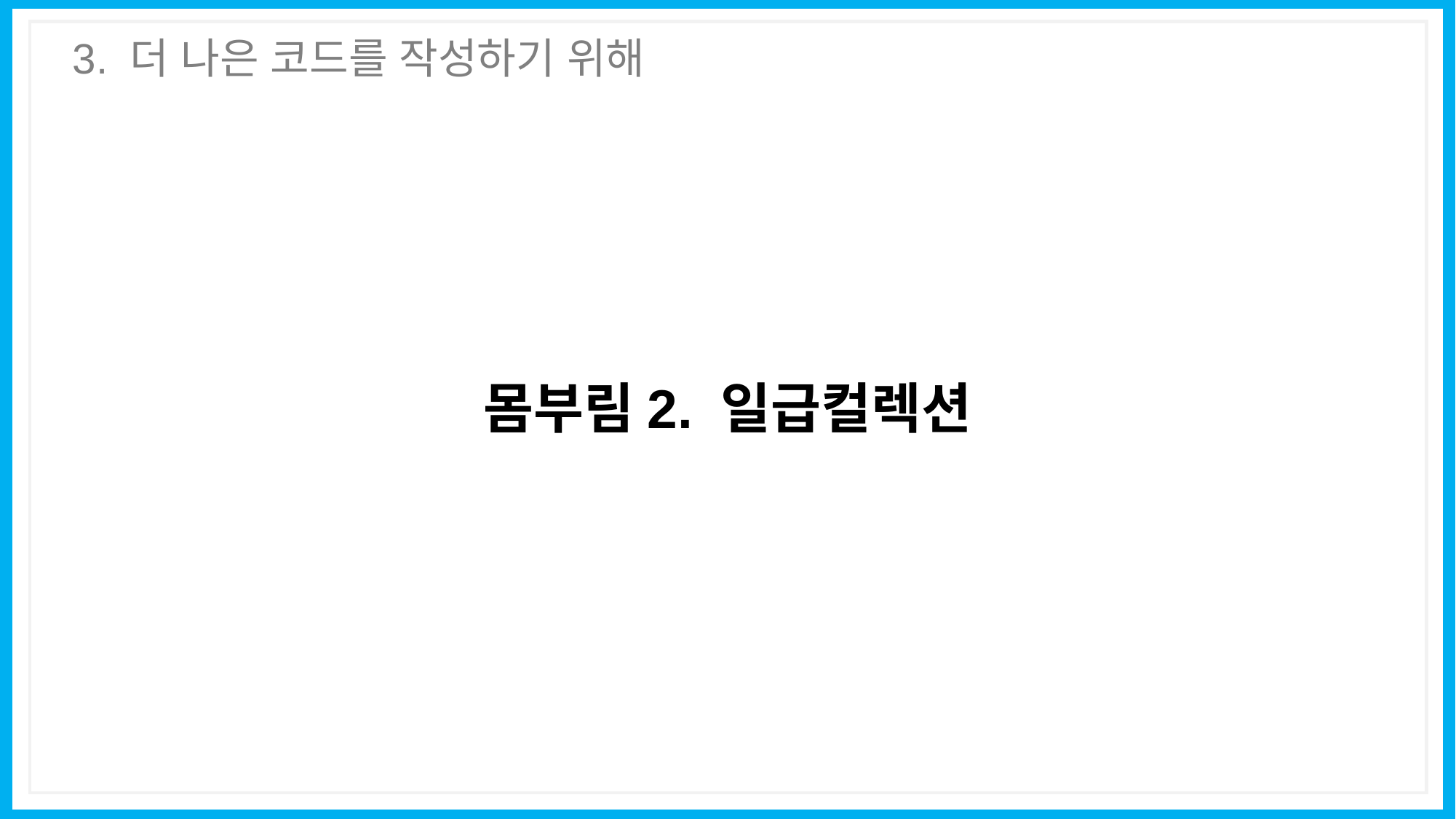

3. 더 나은 코드를 작성하기 위해
몸부림2. 일급컬렉션